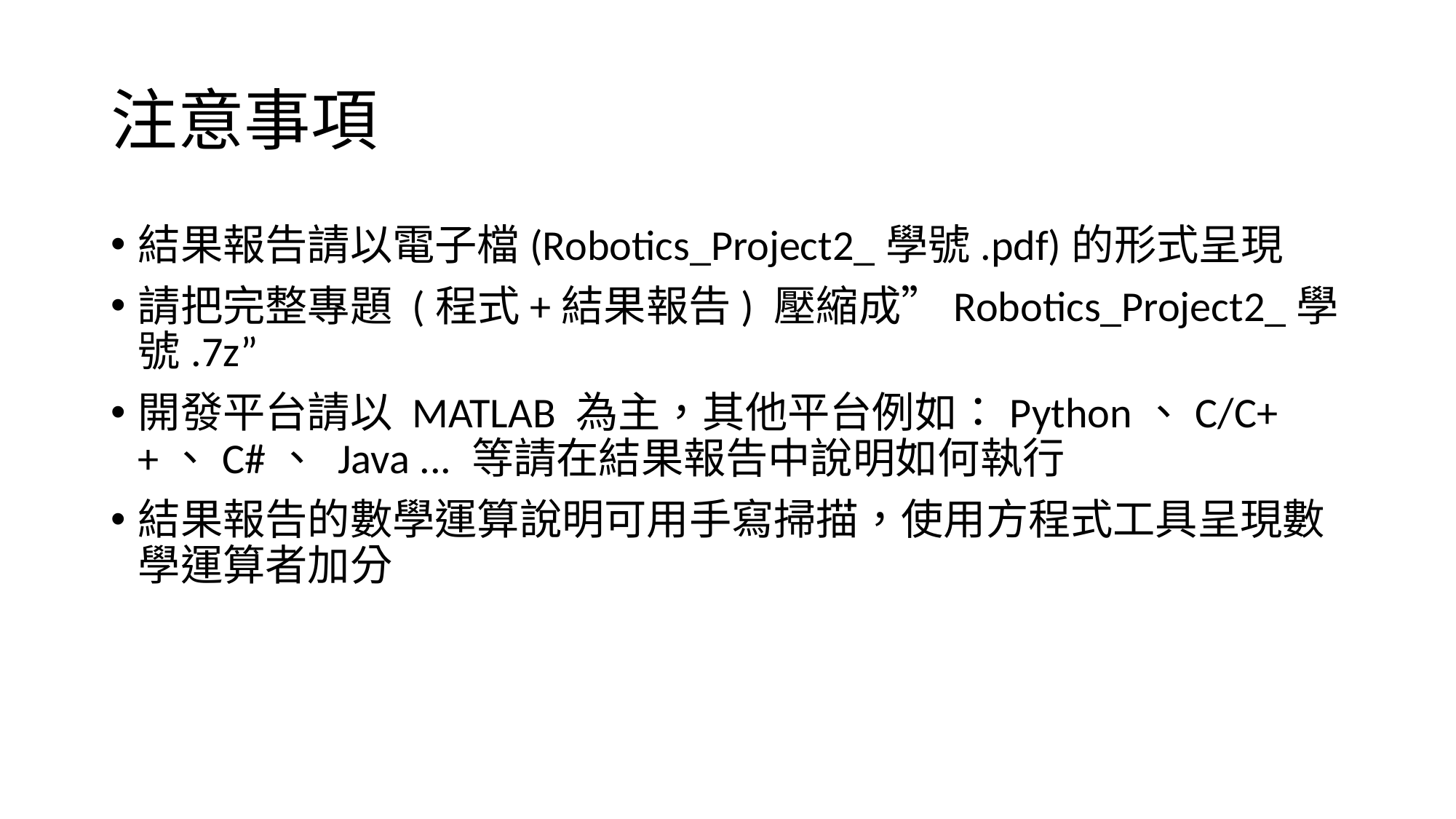

# 注意事項
結果報告請以電子檔(Robotics_Project2_學號.pdf)的形式呈現
請把完整專題 (程式+結果報告) 壓縮成”Robotics_Project2_學號.7z”
開發平台請以 MATLAB 為主，其他平台例如：Python、C/C++、C#、 Java ... 等請在結果報告中說明如何執行
結果報告的數學運算說明可用手寫掃描，使用方程式工具呈現數學運算者加分